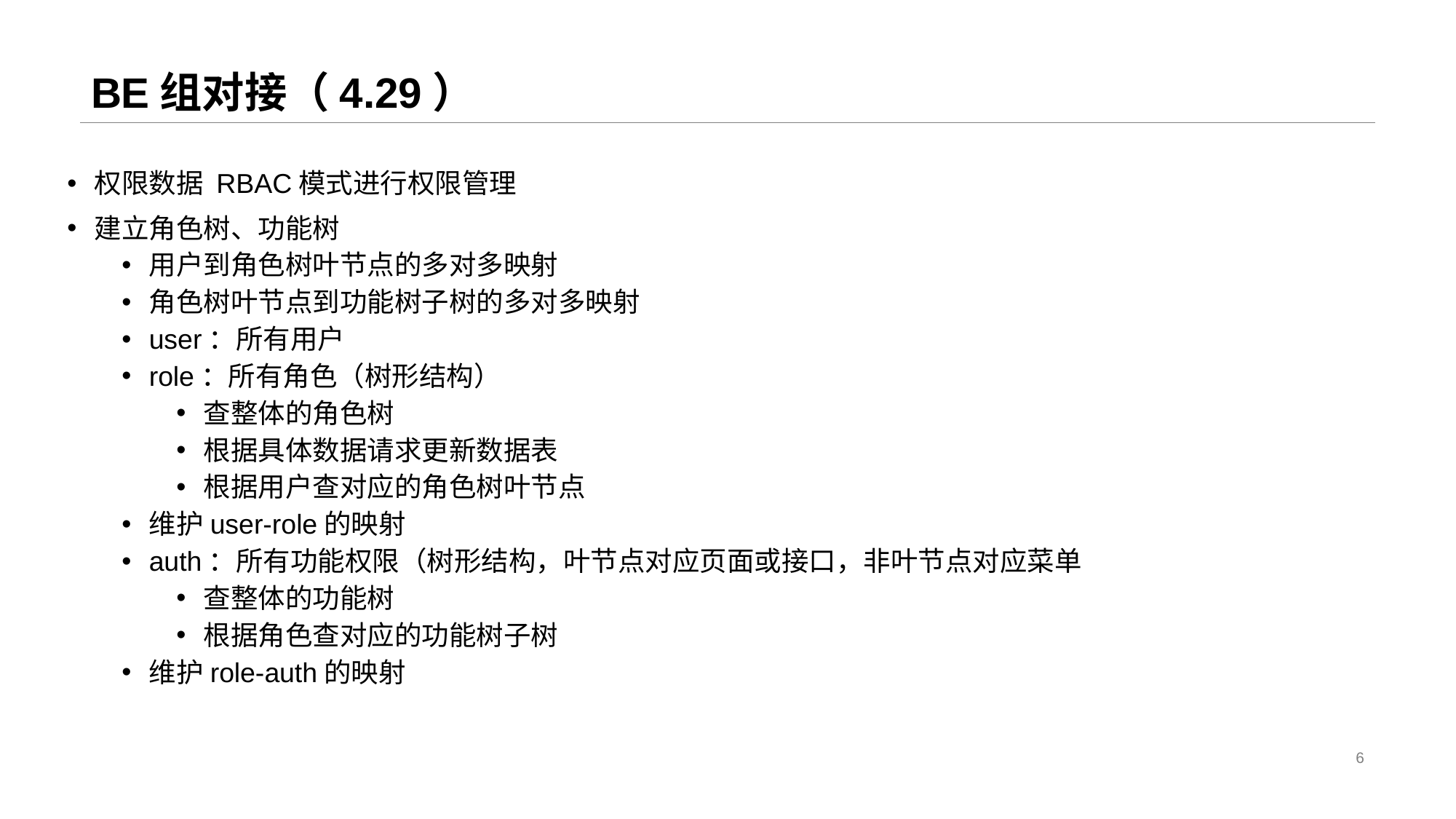

# BE组对接（4.29）
权限数据 RBAC模式进行权限管理
建立角色树、功能树
用户到角色树叶节点的多对多映射
角色树叶节点到功能树子树的多对多映射
user：所有用户
role：所有角色（树形结构）
查整体的角色树
根据具体数据请求更新数据表
根据用户查对应的角色树叶节点
维护user-role的映射
auth：所有功能权限（树形结构，叶节点对应页面或接口，非叶节点对应菜单
查整体的功能树
根据角色查对应的功能树子树
维护role-auth的映射
6